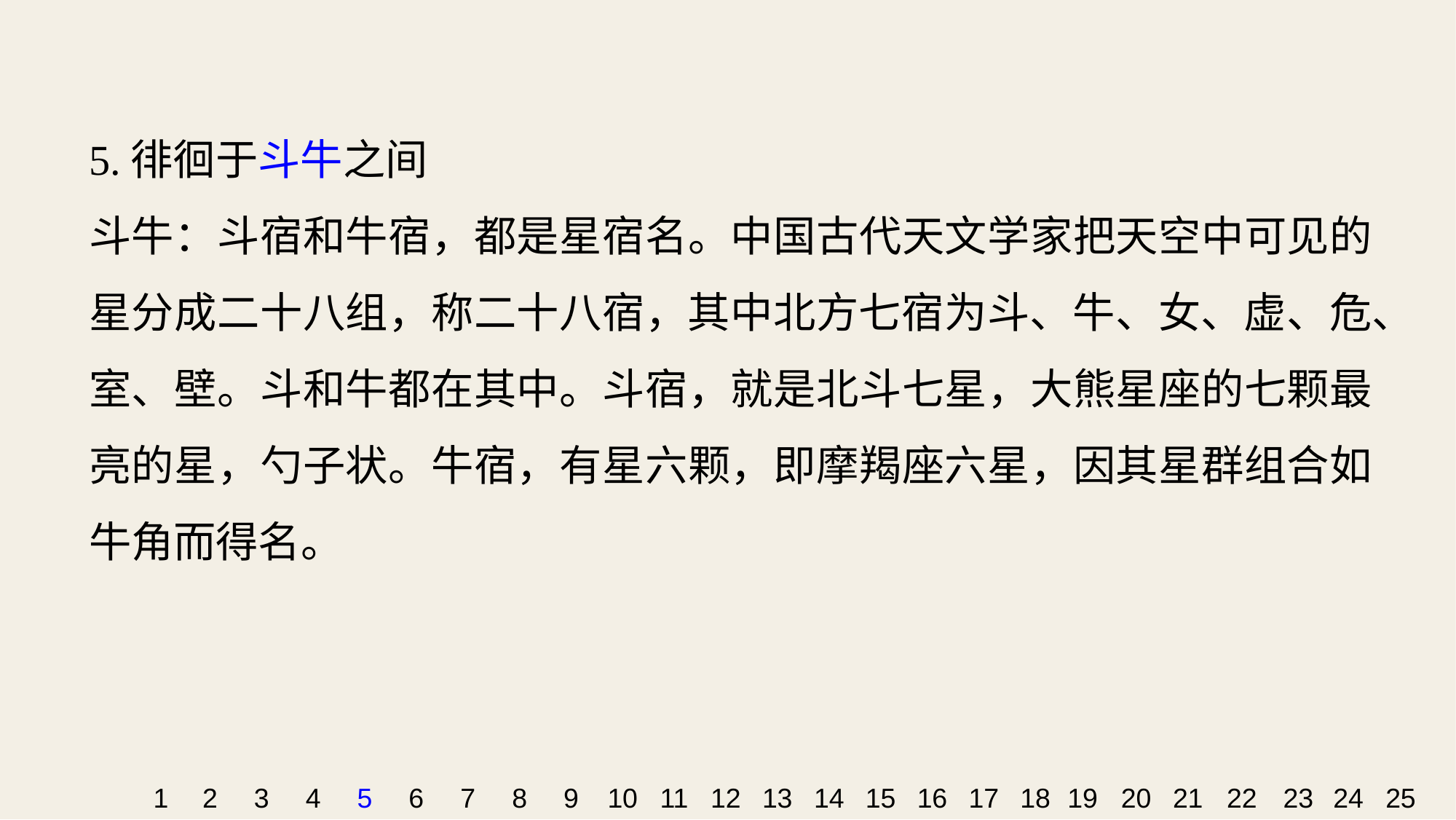

5.徘徊于斗牛之间
斗牛：斗宿和牛宿，都是星宿名。中国古代天文学家把天空中可见的星分成二十八组，称二十八宿，其中北方七宿为斗、牛、女、虚、危、室、壁。斗和牛都在其中。斗宿，就是北斗七星，大熊星座的七颗最亮的星，勺子状。牛宿，有星六颗，即摩羯座六星，因其星群组合如牛角而得名。
1
2
3
4
5
6
7
8
9
10
11
12
13
14
15
16
17
18
19
20
21
22
23
24
25